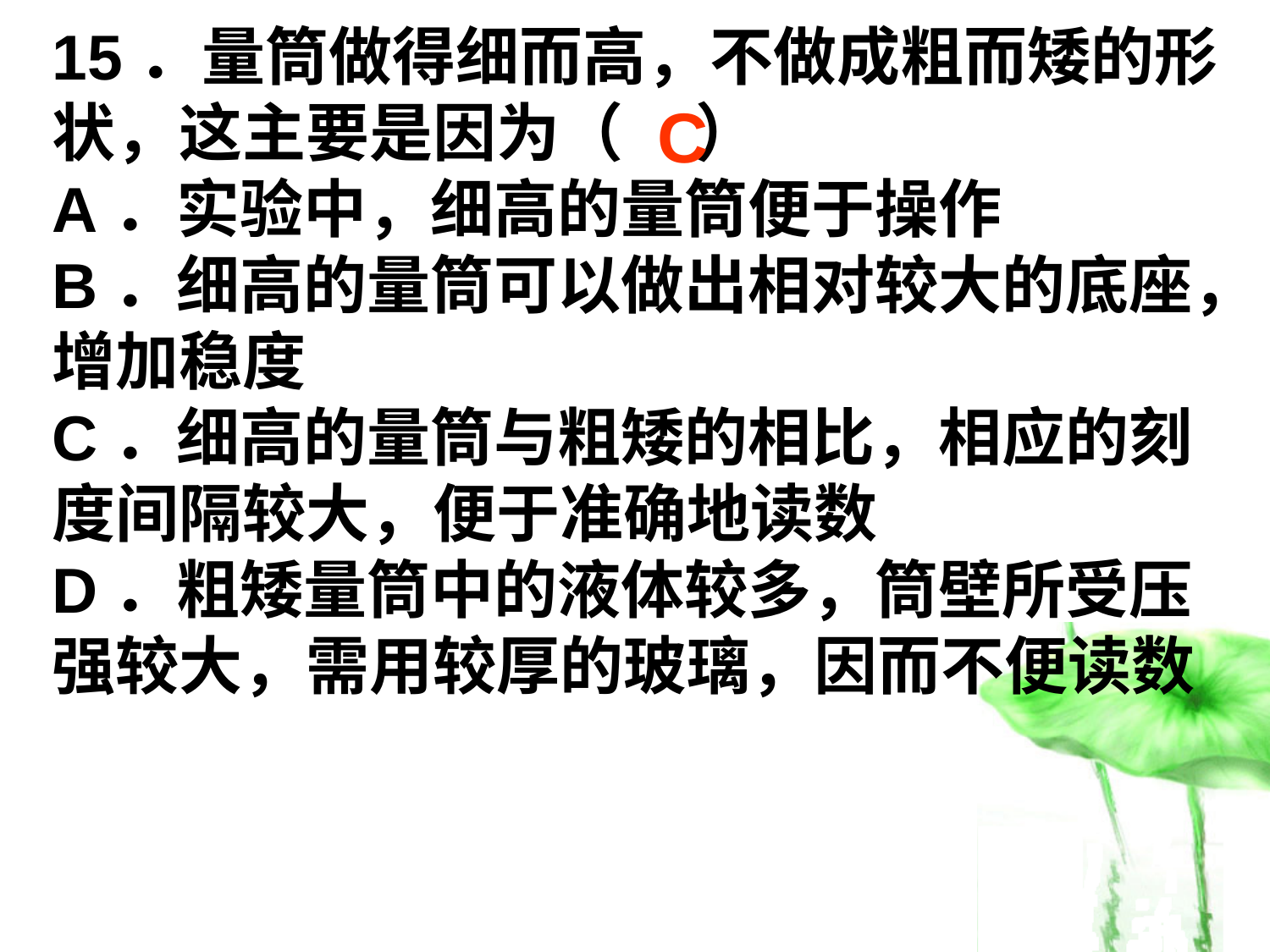

15．量筒做得细而高，不做成粗而矮的形状，这主要是因为（     ）
A．实验中，细高的量筒便于操作
B．细高的量筒可以做出相对较大的底座，增加稳度
C．细高的量筒与粗矮的相比，相应的刻度间隔较大，便于准确地读数
D．粗矮量筒中的液体较多，筒壁所受压强较大，需用较厚的玻璃，因而不便读数
C